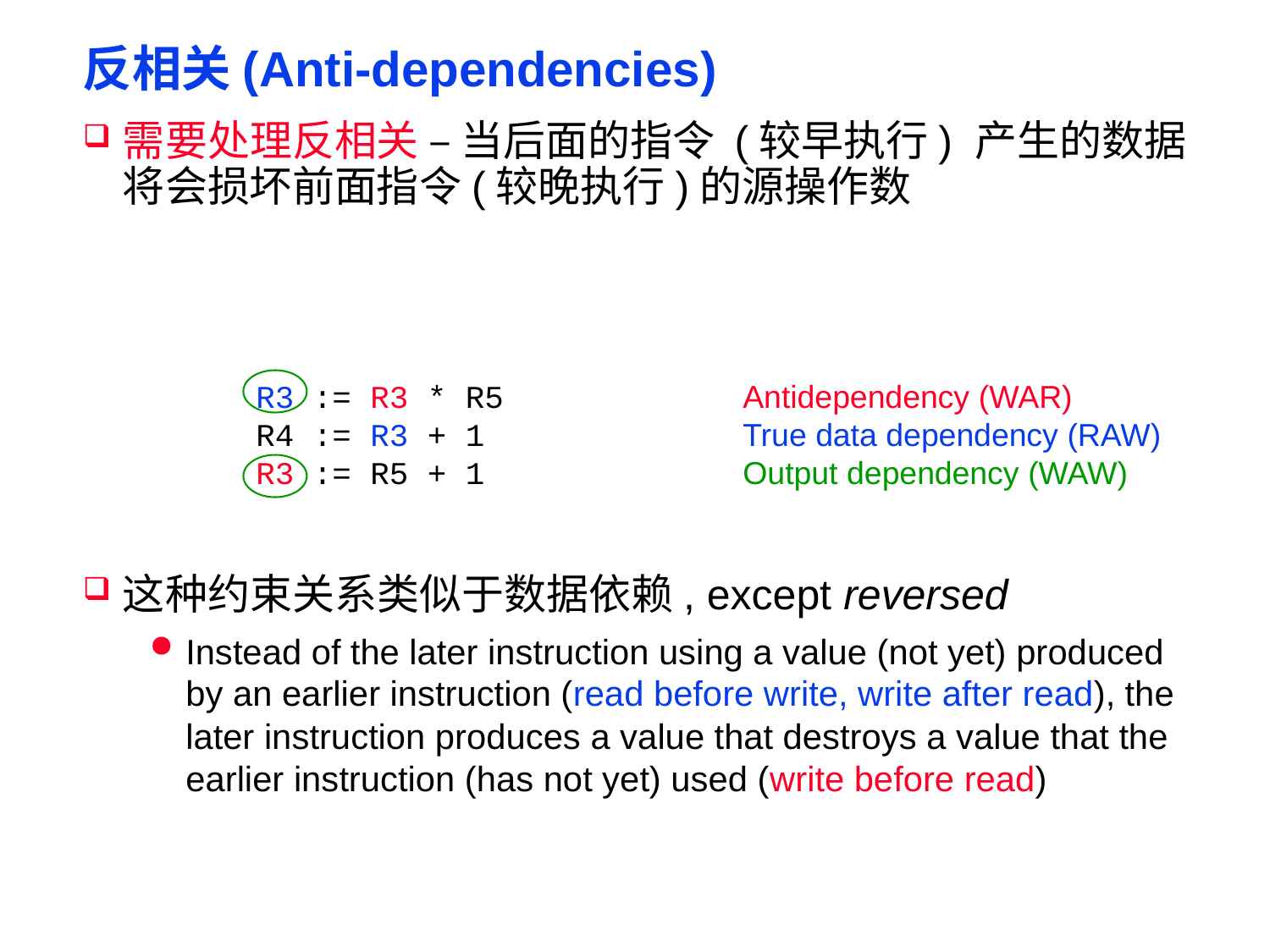

# 反相关(Anti-dependencies)
需要处理反相关 – 当后面的指令 (较早执行) 产生的数据将会损坏前面指令(较晚执行)的源操作数
R3 := R3 * R5
R4 := R3 + 1
R3 := R5 + 1

Antidependency (WAR)
True data dependency (RAW)
Output dependency (WAW)

这种约束关系类似于数据依赖, except reversed
Instead of the later instruction using a value (not yet) produced by an earlier instruction (read before write, write after read), the later instruction produces a value that destroys a value that the earlier instruction (has not yet) used (write before read)